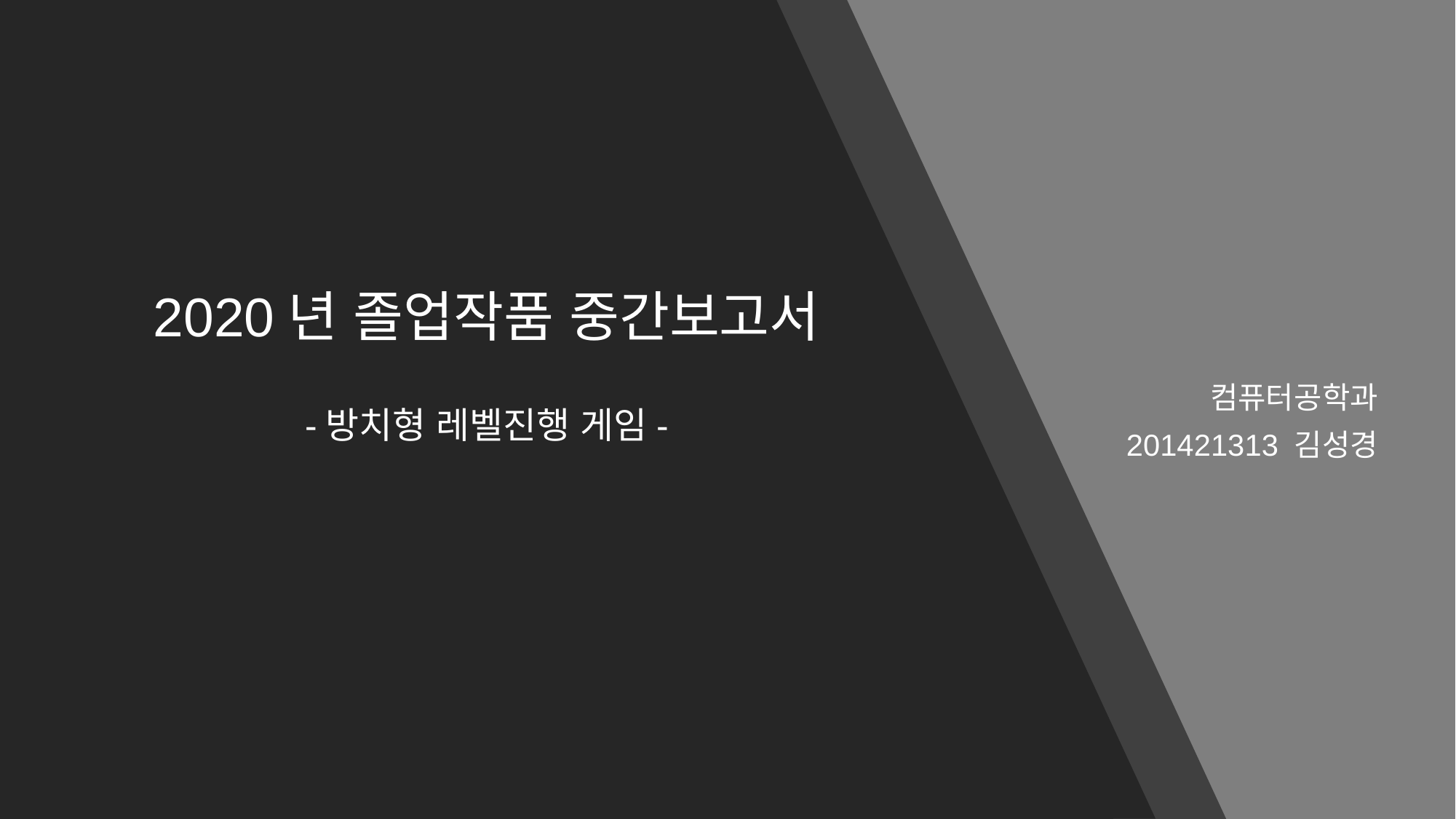

# 2020년 졸업작품 중간보고서 -방치형 레벨진행 게임-
컴퓨터공학과
201421313 김성경